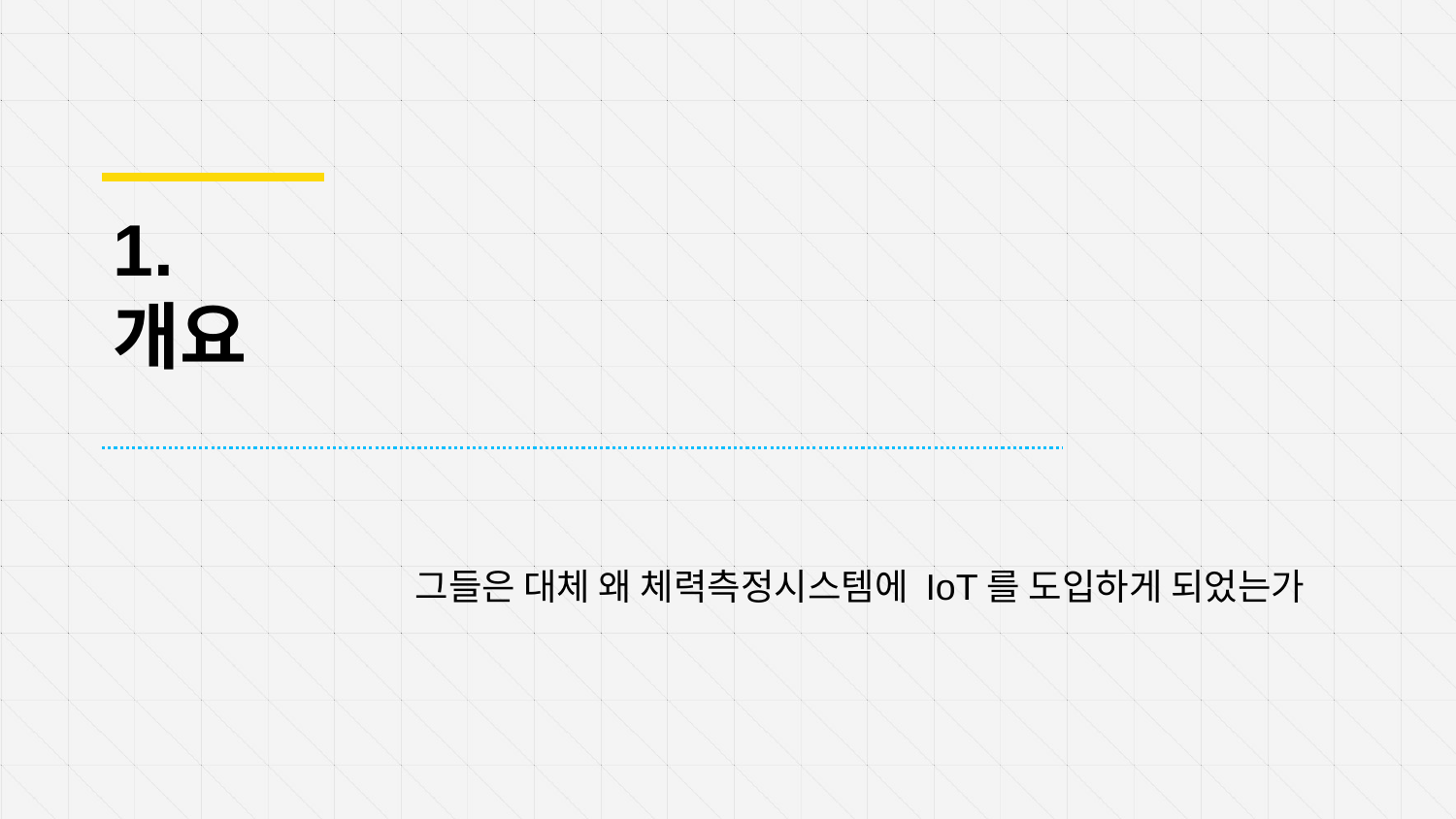

# 1. 개요
그들은 대체 왜 체력측정시스템에 IoT를 도입하게 되었는가